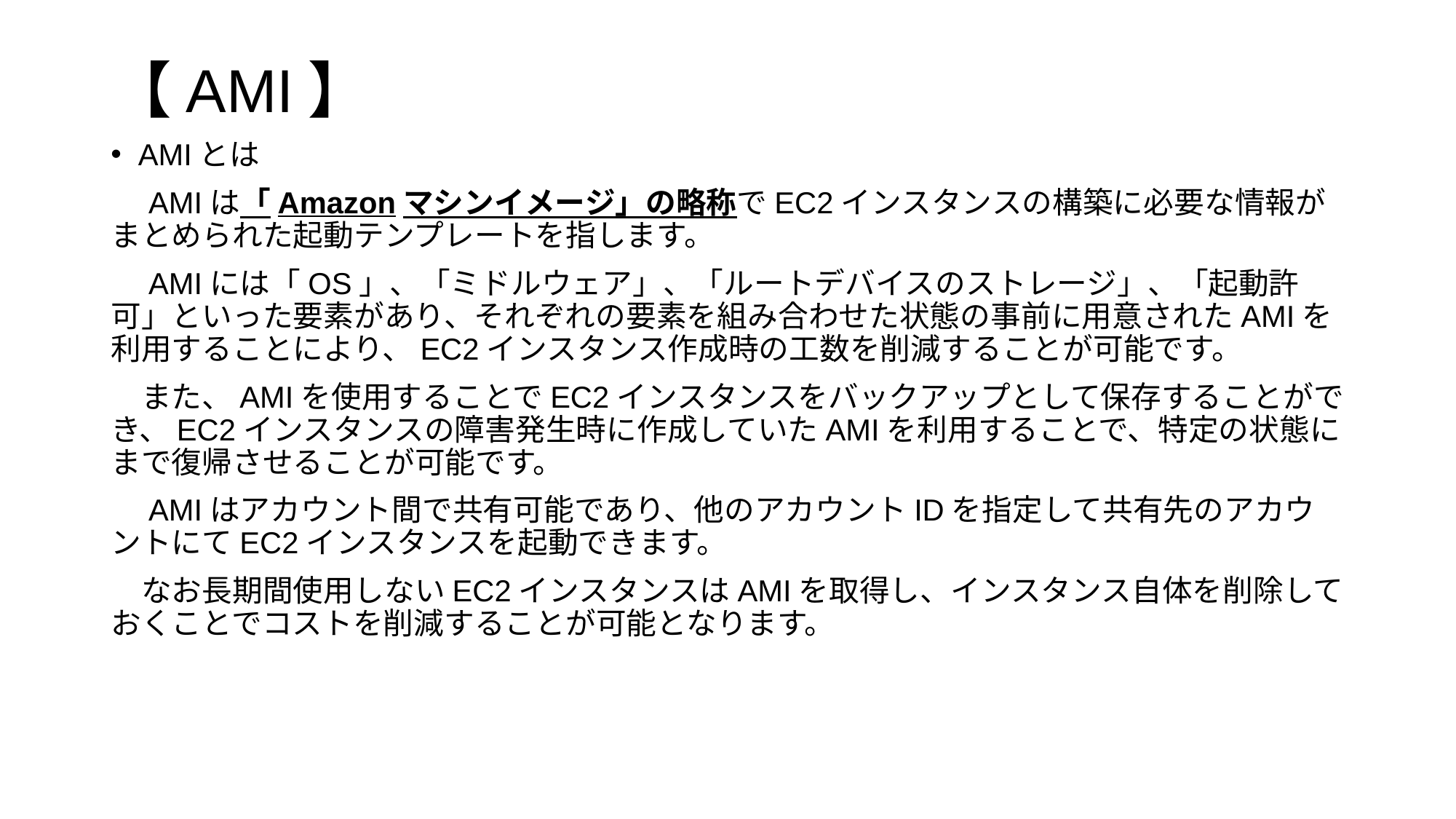

# 【AMI】
AMIとは
　AMIは「Amazonマシンイメージ」の略称でEC2インスタンスの構築に必要な情報がまとめられた起動テンプレートを指します。
　AMIには「OS」、「ミドルウェア」、「ルートデバイスのストレージ」、「起動許可」といった要素があり、それぞれの要素を組み合わせた状態の事前に用意されたAMIを利用することにより、EC2インスタンス作成時の工数を削減することが可能です。
　また、AMIを使用することでEC2インスタンスをバックアップとして保存することができ、EC2インスタンスの障害発生時に作成していたAMIを利用することで、特定の状態にまで復帰させることが可能です。
　AMIはアカウント間で共有可能であり、他のアカウントIDを指定して共有先のアカウントにてEC2インスタンスを起動できます。
　なお長期間使用しないEC2インスタンスはAMIを取得し、インスタンス自体を削除しておくことでコストを削減することが可能となります。